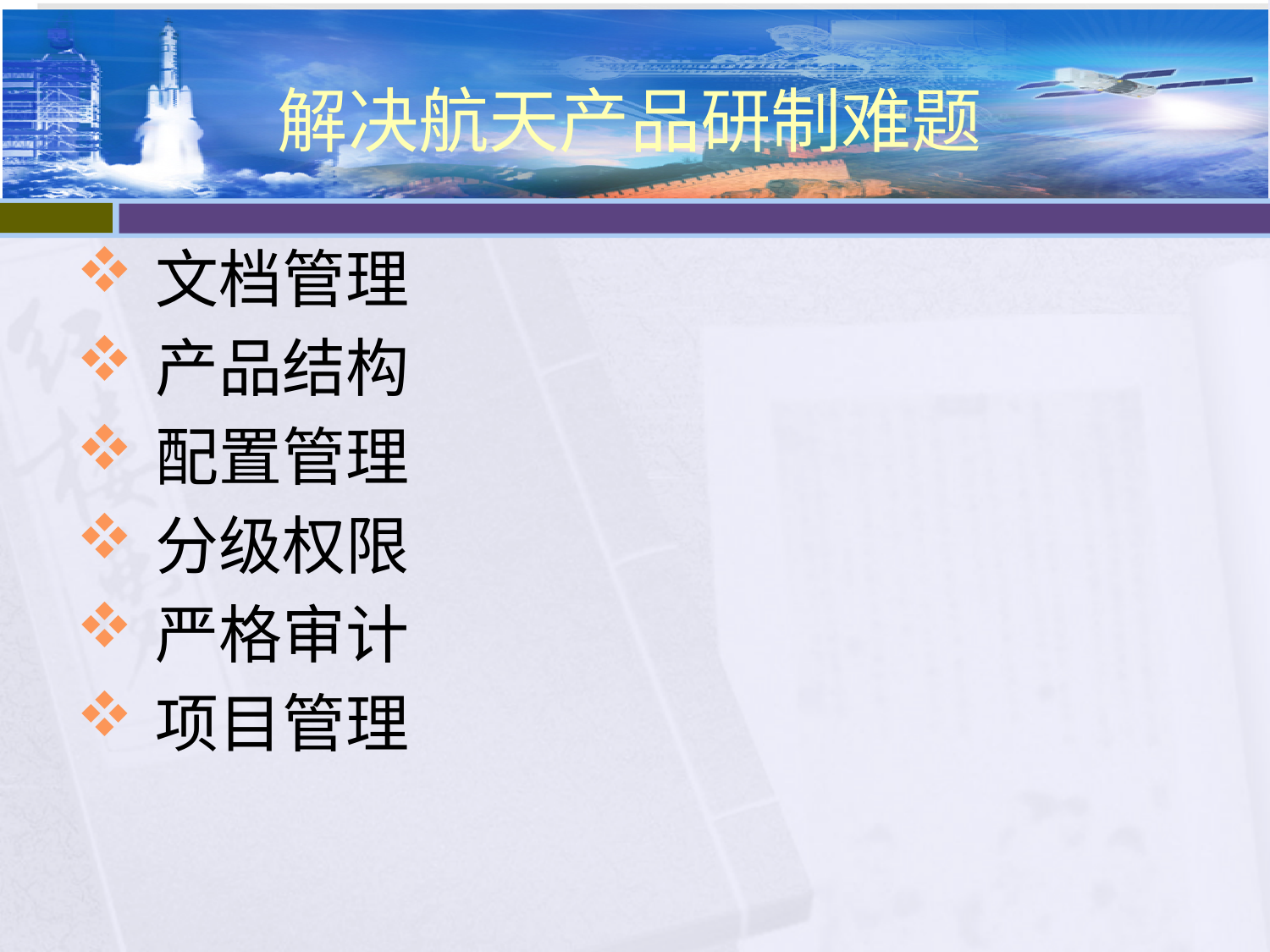

# 解决航天产品研制难题

文档管理
产品结构
配置管理
分级权限
严格审计
项目管理